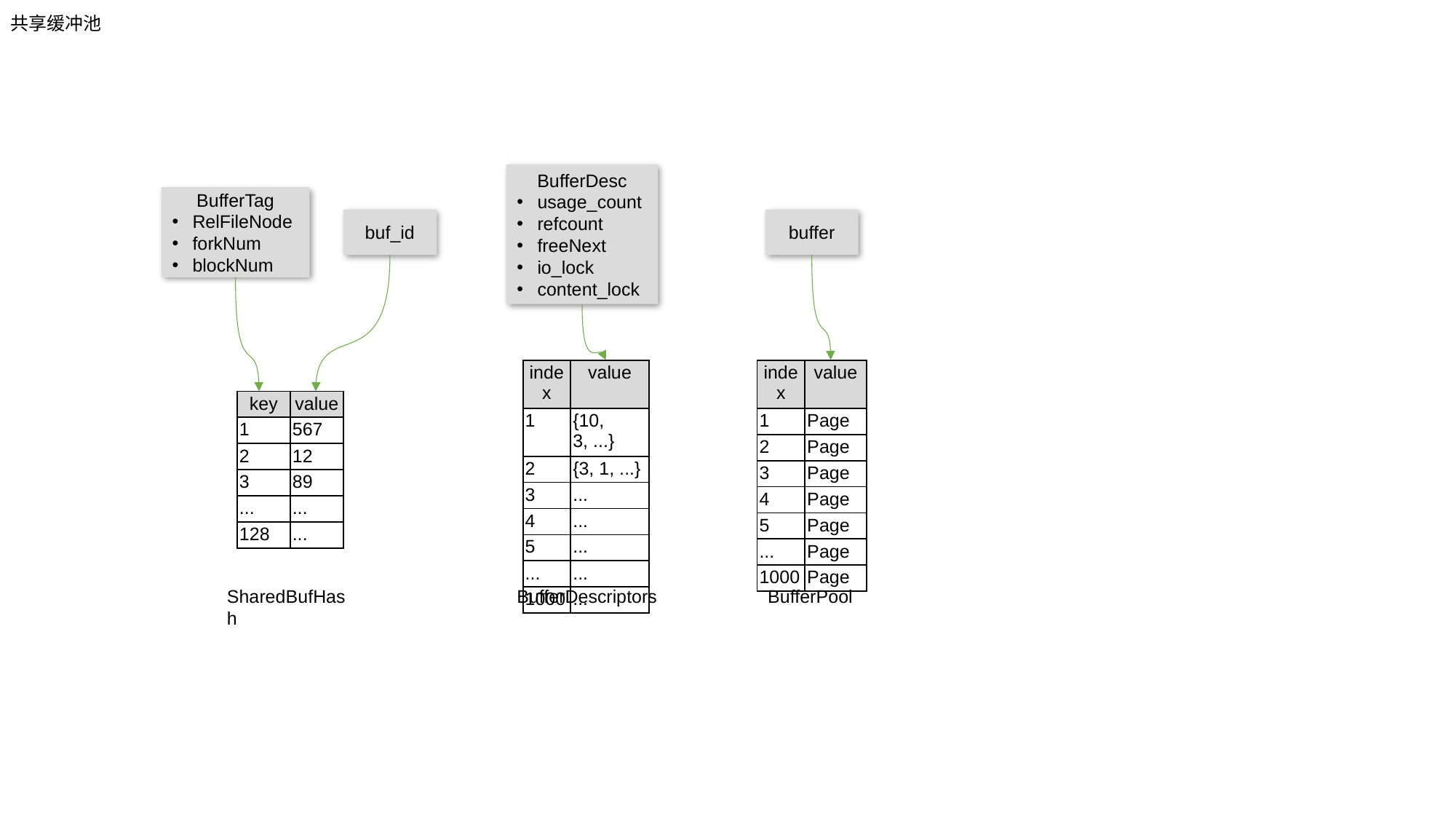

共享缓冲池
BufferDesc
usage_count
refcount
freeNext
io_lock
content_lock
BufferTag
RelFileNode
forkNum
blockNum
buffer
buf_id
| index | value |
| --- | --- |
| 1 | {10, 3, ...} |
| 2 | {3, 1, ...} |
| 3 | ... |
| 4 | ... |
| 5 | ... |
| ... | ... |
| 1000 | ... |
| index | value |
| --- | --- |
| 1 | Page |
| 2 | Page |
| 3 | Page |
| 4 | Page |
| 5 | Page |
| ... | Page |
| 1000 | Page |
| key | value |
| --- | --- |
| 1 | 567 |
| 2 | 12 |
| 3 | 89 |
| ... | ... |
| 128 | ... |
BufferPool
SharedBufHash
BufferDescriptors